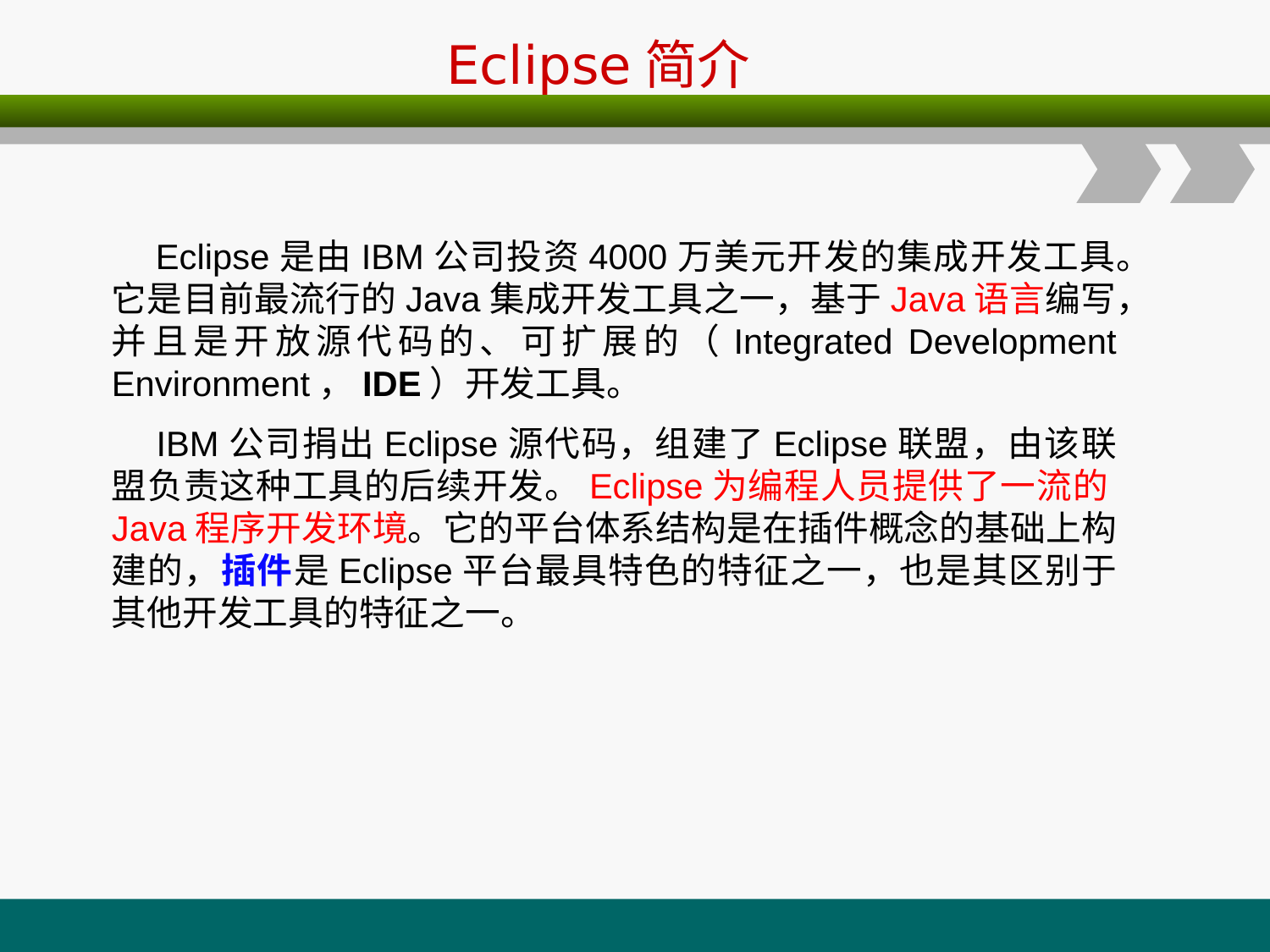

# Eclipse简介
    Eclipse是由IBM公司投资4000万美元开发的集成开发工具。它是目前最流行的Java集成开发工具之一，基于Java语言编写，并且是开放源代码的、可扩展的（Integrated Development Environment，IDE）开发工具。
    IBM公司捐出Eclipse源代码，组建了Eclipse联盟，由该联盟负责这种工具的后续开发。Eclipse为编程人员提供了一流的Java程序开发环境。它的平台体系结构是在插件概念的基础上构建的，插件是Eclipse平台最具特色的特征之一，也是其区别于其他开发工具的特征之一。
27